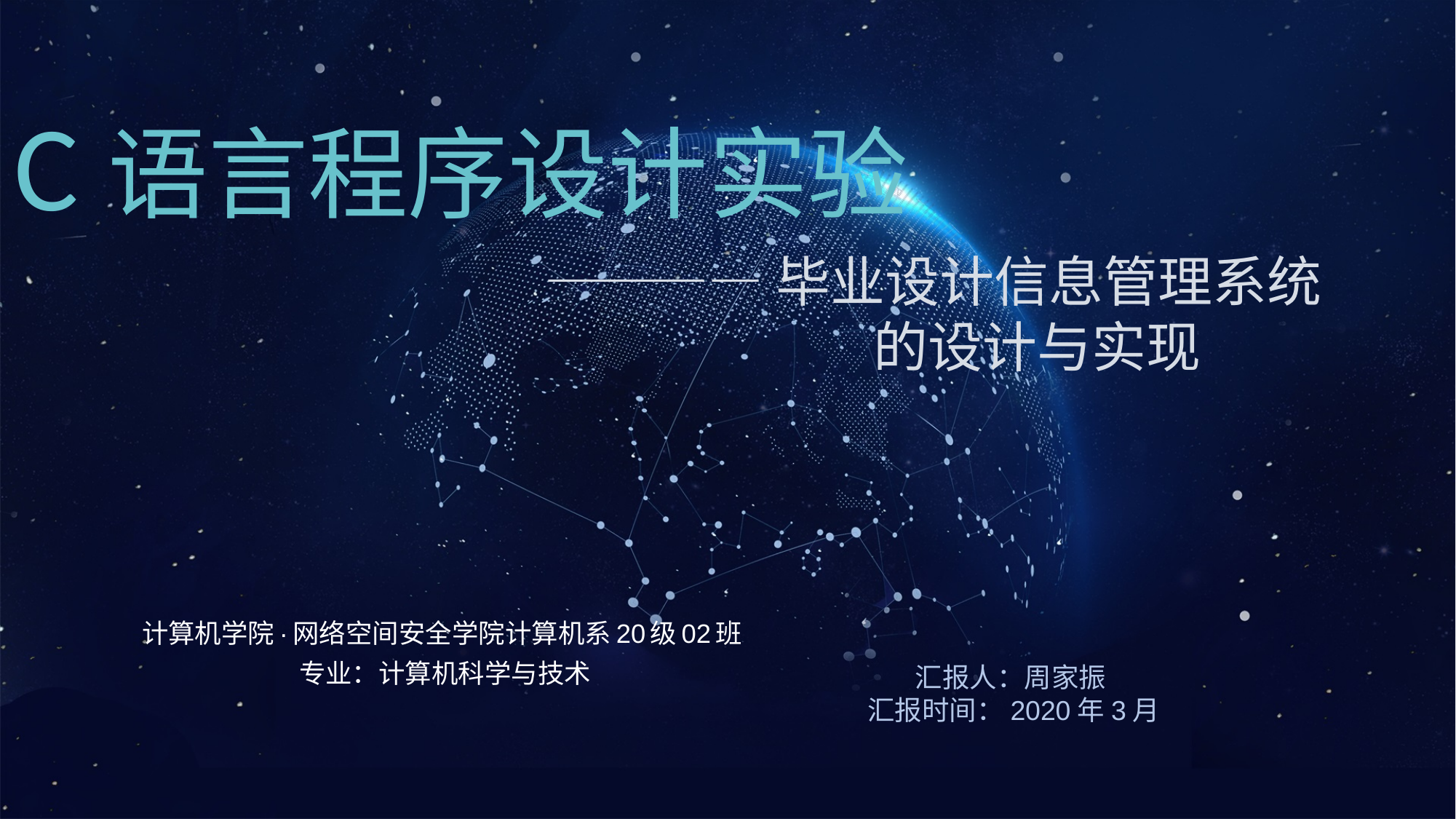

# C语言程序设计实验
————毕业设计信息管理系统
                的设计与实现
计算机学院·网络空间安全学院计算机系20级02班
专业：计算机科学与技术

汇报人：周家振
汇报时间：2020年3月